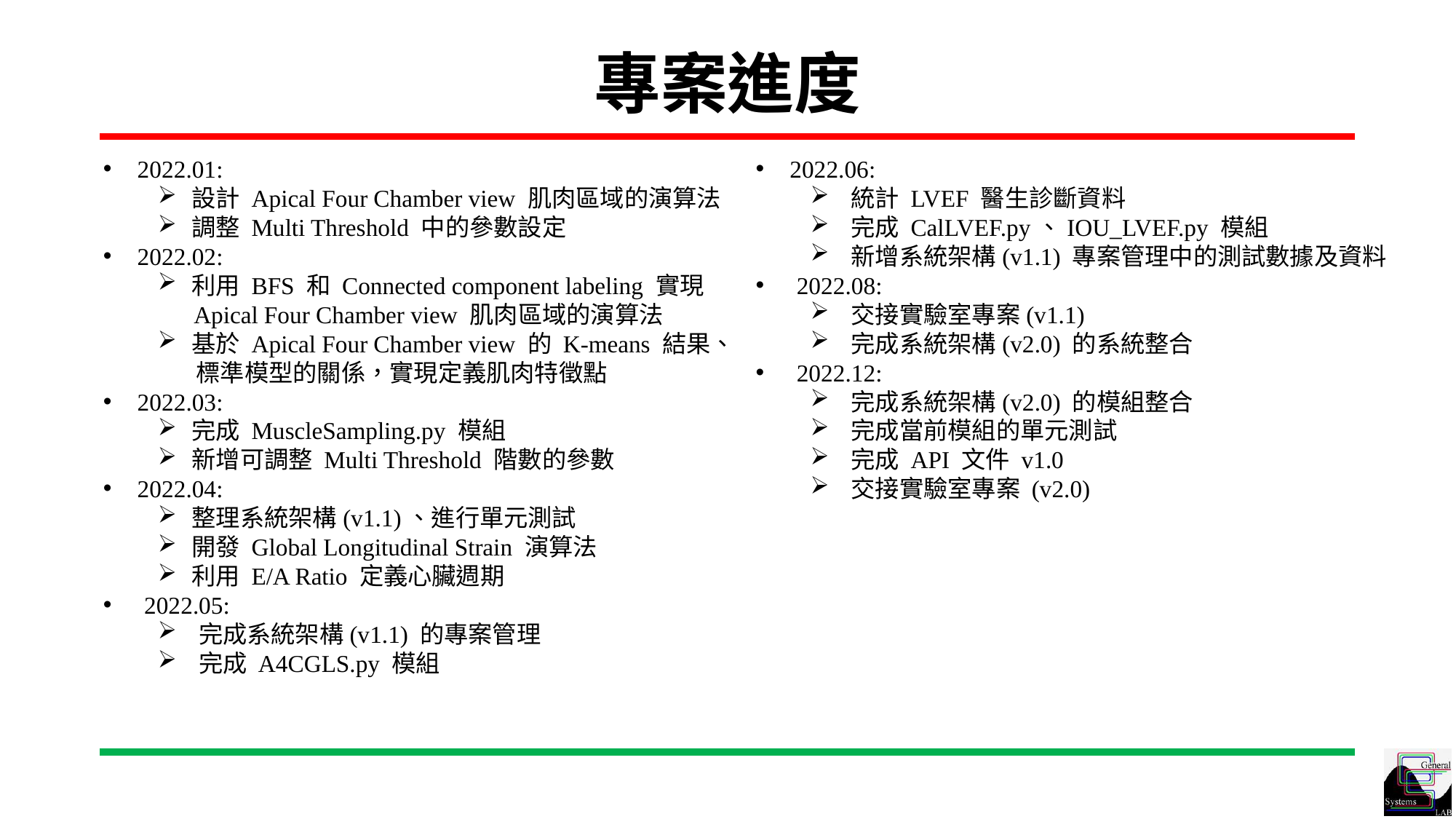

# 專案進度
2022.01:
設計 Apical Four Chamber view 肌肉區域的演算法
調整 Multi Threshold 中的參數設定
2022.02:
利用 BFS 和 Connected component labeling 實現
      Apical Four Chamber view 肌肉區域的演算法
基於 Apical Four Chamber view 的 K-means 結果、
      標準模型的關係，實現定義肌肉特徵點
2022.03:
完成 MuscleSampling.py 模組
新增可調整 Multi Threshold 階數的參數
2022.04:
整理系統架構(v1.1)、進行單元測試
開發 Global Longitudinal Strain 演算法
利用 E/A Ratio 定義心臟週期
2022.05:
完成系統架構(v1.1) 的專案管理
完成 A4CGLS.py 模組
2022.06:
統計 LVEF 醫生診斷資料
完成 CalLVEF.py、IOU_LVEF.py 模組
新增系統架構(v1.1) 專案管理中的測試數據及資料
2022.08:
交接實驗室專案(v1.1)
完成系統架構(v2.0) 的系統整合
2022.12:
完成系統架構(v2.0) 的模組整合
完成當前模組的單元測試
完成 API 文件 v1.0
交接實驗室專案 (v2.0)